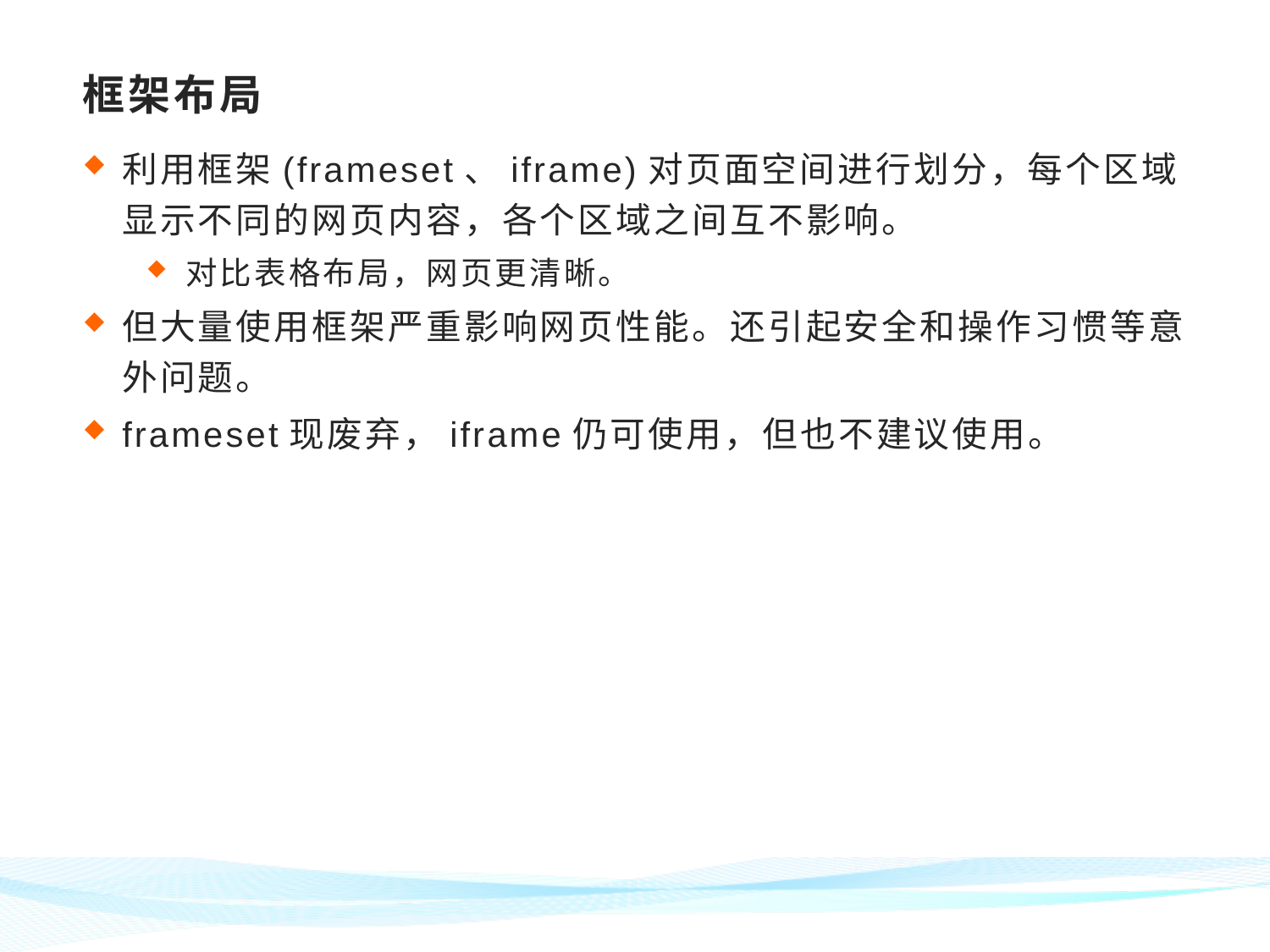

# 框架布局
利用框架(frameset、iframe)对页面空间进行划分，每个区域显示不同的网页内容，各个区域之间互不影响。
对比表格布局，网页更清晰。
但大量使用框架严重影响网页性能。还引起安全和操作习惯等意外问题。
frameset现废弃，iframe仍可使用，但也不建议使用。
74